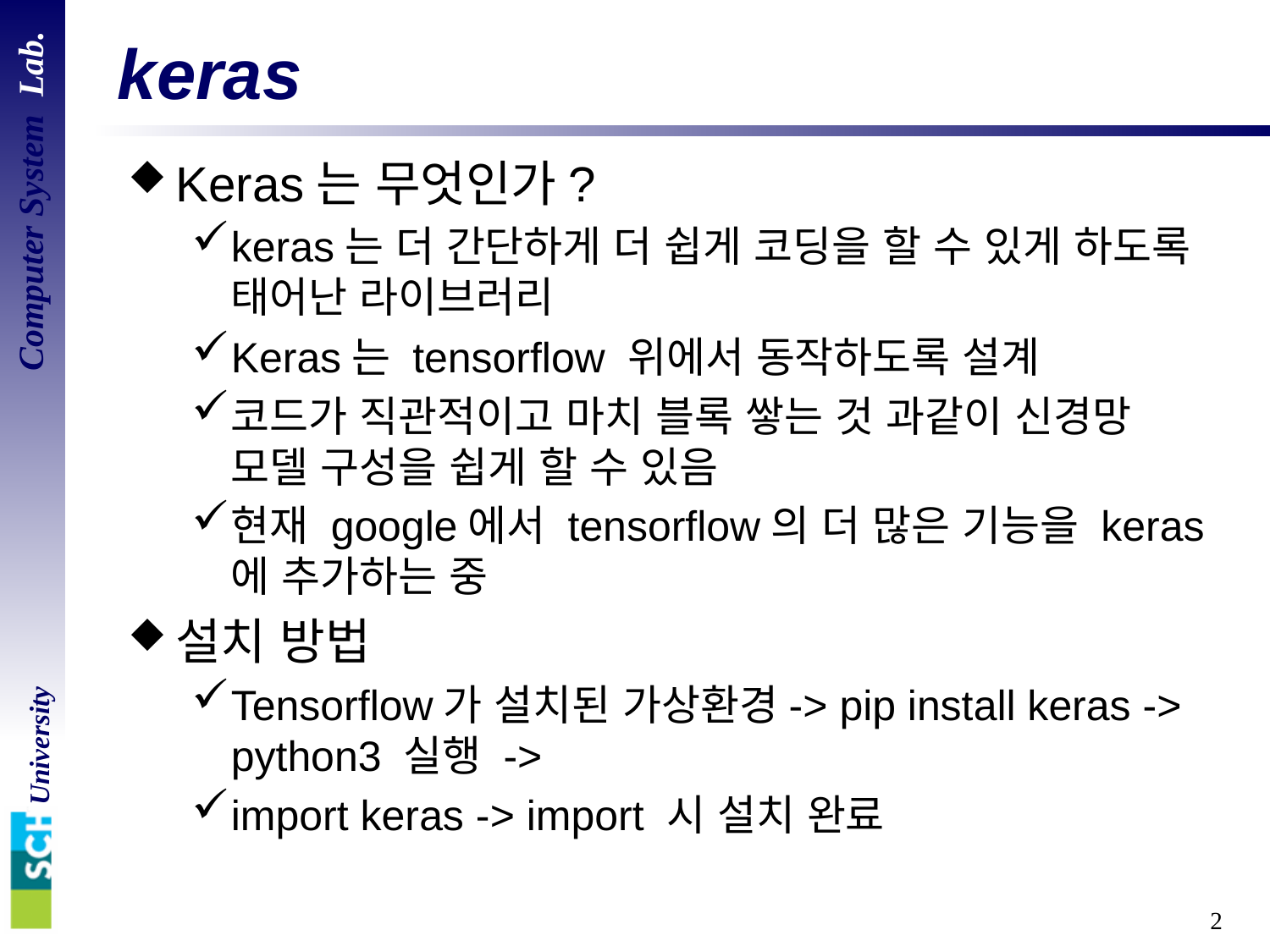

# keras

Keras는 무엇인가?
keras는 더 간단하게 더 쉽게 코딩을 할 수 있게 하도록 태어난 라이브러리
Keras는 tensorflow 위에서 동작하도록 설계
코드가 직관적이고 마치 블록 쌓는 것 과같이 신경망 모델 구성을 쉽게 할 수 있음
현재 google에서 tensorflow의 더 많은 기능을 keras에 추가하는 중
설치 방법
Tensorflow가 설치된 가상환경-> pip install keras -> python3 실행 ->
import keras -> import 시 설치 완료